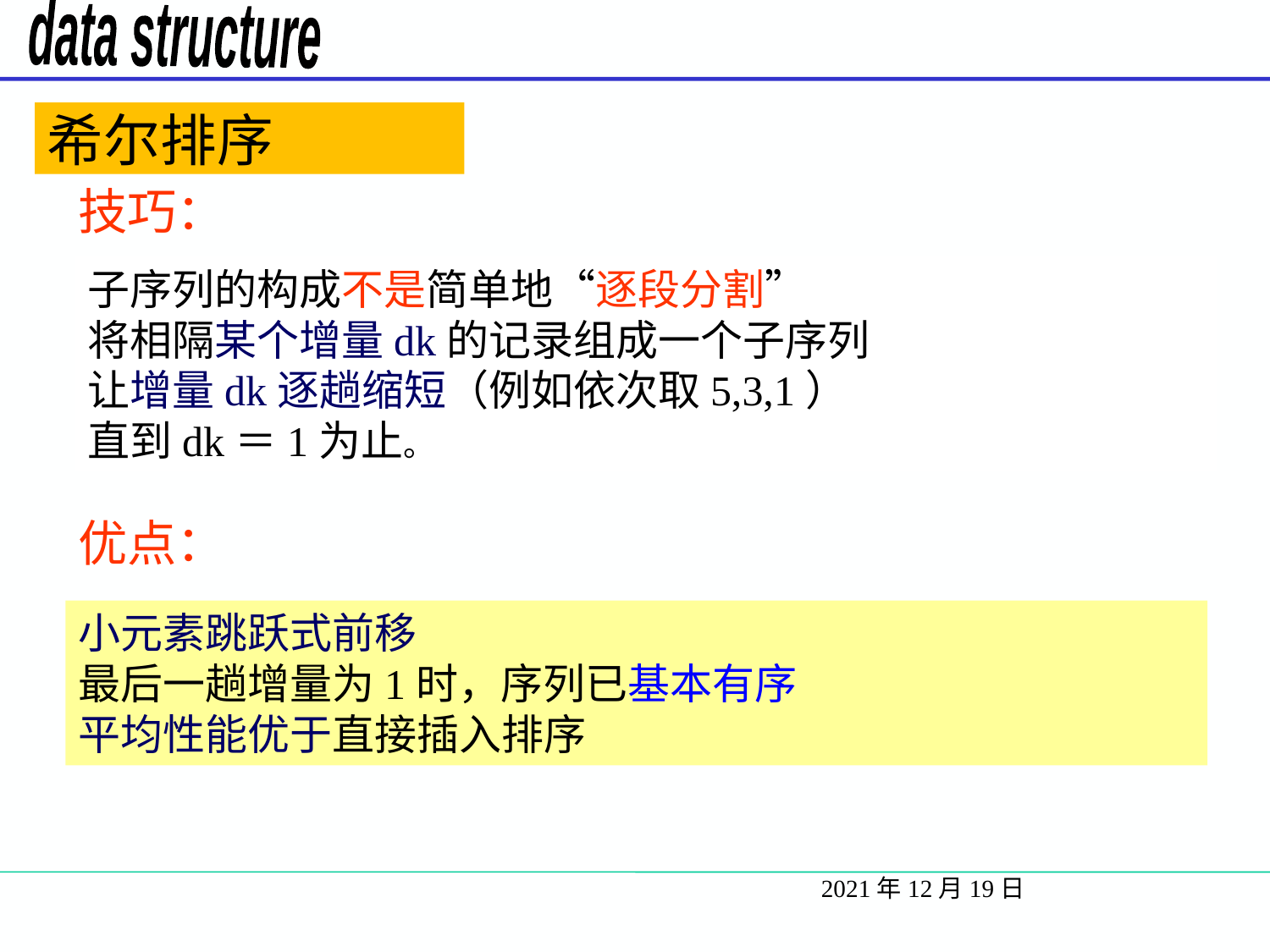

希尔排序
技巧：
子序列的构成不是简单地“逐段分割”
将相隔某个增量dk的记录组成一个子序列
让增量dk逐趟缩短（例如依次取5,3,1）
直到dk＝1为止。
优点：
小元素跳跃式前移
最后一趟增量为1时，序列已基本有序
平均性能优于直接插入排序
                    2021年12月19日